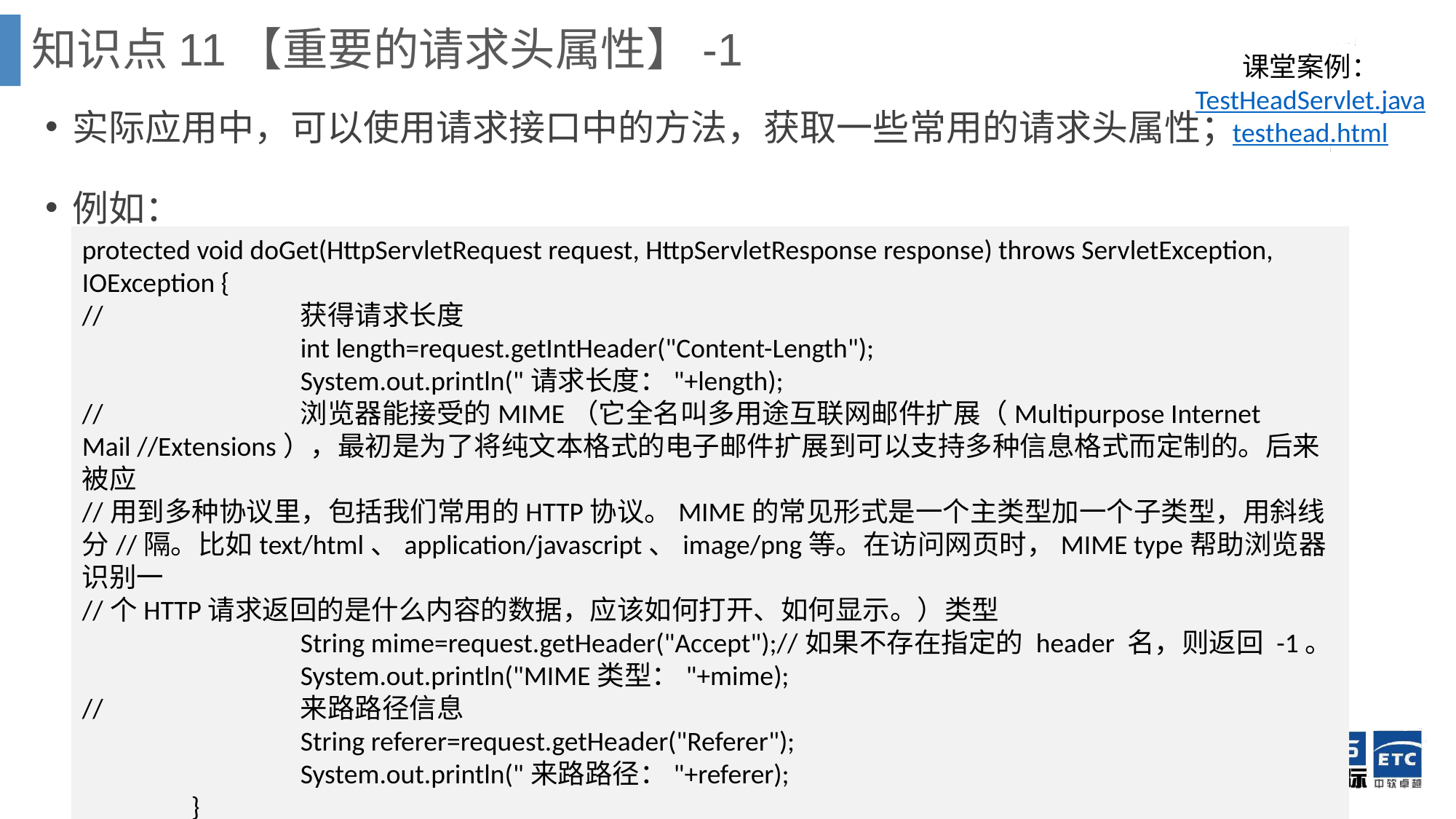

知识点11【重要的请求头属性】-1
课堂案例：
TestHeadServlet.java
testhead.html
实际应用中，可以使用请求接口中的方法，获取一些常用的请求头属性；
例如：
protected void doGet(HttpServletRequest request, HttpServletResponse response) throws ServletException, IOException {
//		获得请求长度
		int length=request.getIntHeader("Content-Length");
		System.out.println("请求长度："+length);
//		浏览器能接受的MIME（它全名叫多用途互联网邮件扩展（Multipurpose Internet Mail //Extensions），最初是为了将纯文本格式的电子邮件扩展到可以支持多种信息格式而定制的。后来被应
//用到多种协议里，包括我们常用的HTTP协议。MIME的常见形式是一个主类型加一个子类型，用斜线分//隔。比如text/html、application/javascript、image/png等。在访问网页时，MIME type帮助浏览器识别一
//个HTTP请求返回的是什么内容的数据，应该如何打开、如何显示。）类型
		String mime=request.getHeader("Accept");//如果不存在指定的 header 名，则返回 -1。
		System.out.println("MIME类型："+mime);
//		来路路径信息
		String referer=request.getHeader("Referer");
		System.out.println("来路路径："+referer);
	}